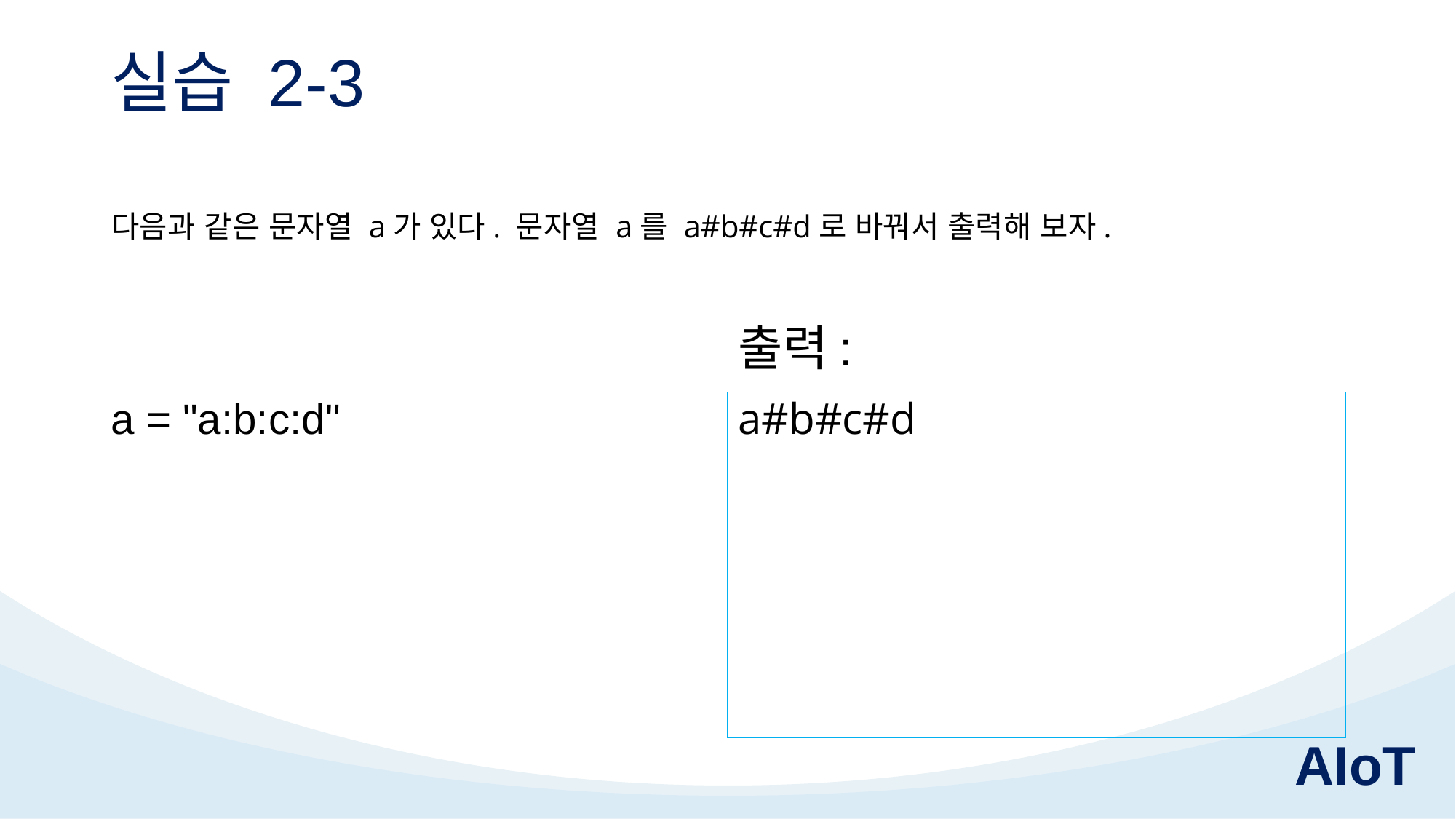

# 실습 2-3
다음과 같은 문자열 a가 있다. 문자열 a를 a#b#c#d로 바꿔서 출력해 보자.
출력:
a = "a:b:c:d"
a#b#c#d